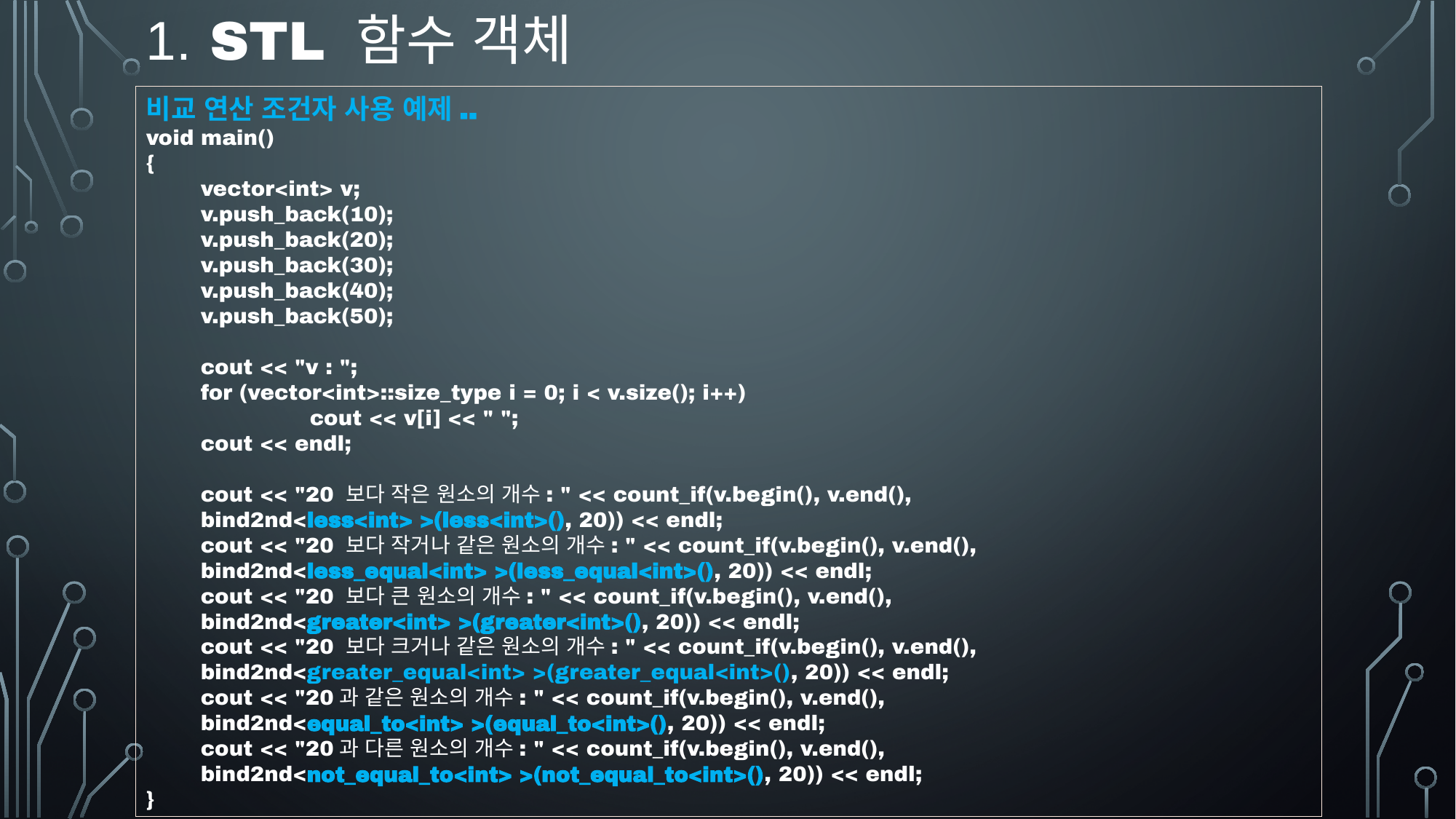

# 1. STL 함수 객체
비교 연산 조건자 사용 예제..
void main()
{
vector<int> v;
v.push_back(10);
v.push_back(20);
v.push_back(30);
v.push_back(40);
v.push_back(50);

cout << "v : ";
for (vector<int>::size_type i = 0; i < v.size(); i++)
	cout << v[i] << " ";
cout << endl;

cout << "20 보다 작은 원소의 개수: " << count_if(v.begin(), v.end(),
bind2nd<less<int> >(less<int>(), 20)) << endl;
cout << "20 보다 작거나 같은 원소의 개수: " << count_if(v.begin(), v.end(),
bind2nd<less_equal<int> >(less_equal<int>(), 20)) << endl;
cout << "20 보다 큰 원소의 개수: " << count_if(v.begin(), v.end(),
bind2nd<greater<int> >(greater<int>(), 20)) << endl;
cout << "20 보다 크거나 같은 원소의 개수: " << count_if(v.begin(), v.end(),
bind2nd<greater_equal<int> >(greater_equal<int>(), 20)) << endl;
cout << "20과 같은 원소의 개수: " << count_if(v.begin(), v.end(),
bind2nd<equal_to<int> >(equal_to<int>(), 20)) << endl;
cout << "20과 다른 원소의 개수: " << count_if(v.begin(), v.end(),
bind2nd<not_equal_to<int> >(not_equal_to<int>(), 20)) << endl;
}